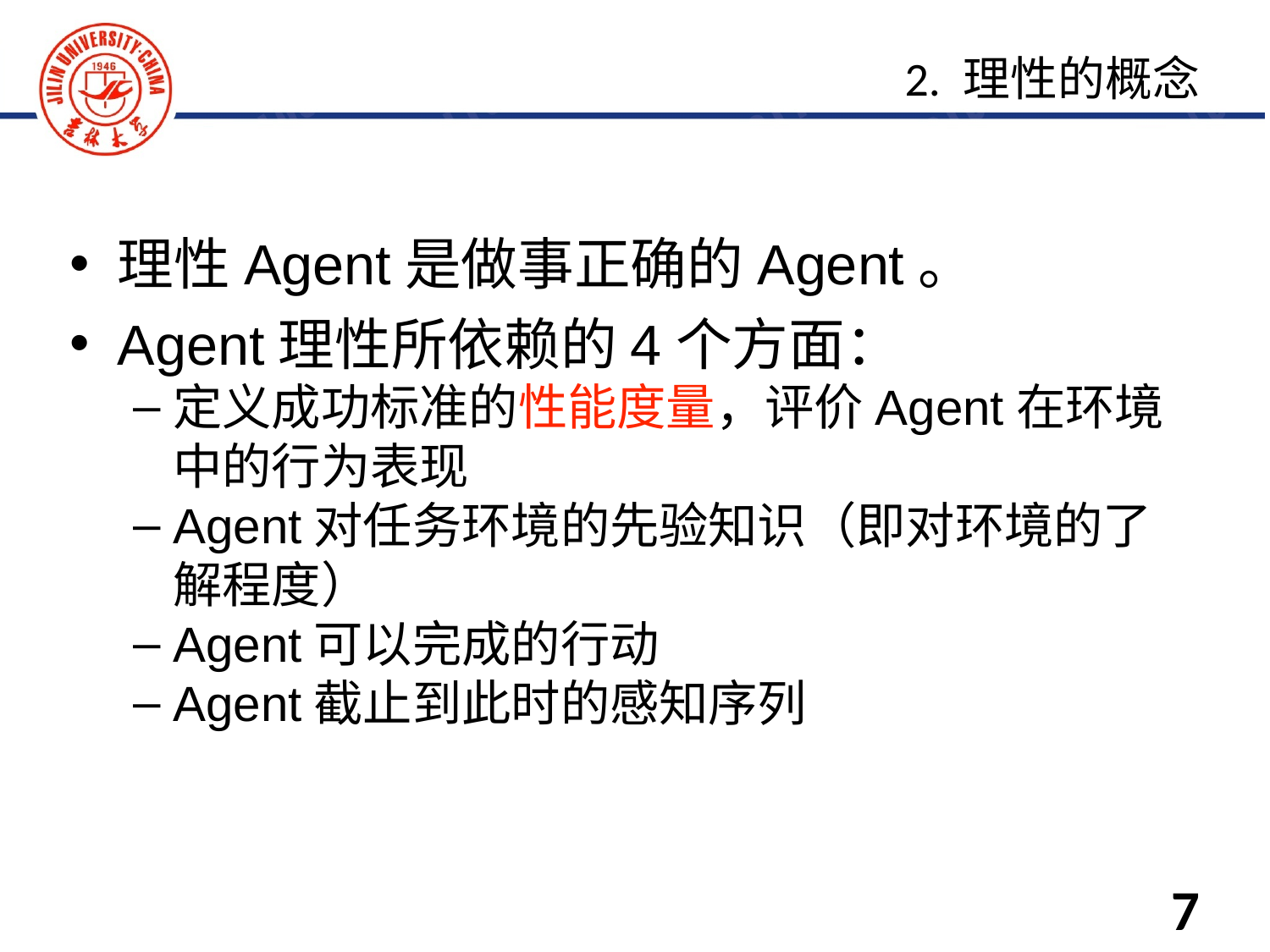

理性Agent是做事正确的Agent。
Agent理性所依赖的4个方面：
定义成功标准的性能度量，评价Agent在环境中的行为表现
Agent对任务环境的先验知识（即对环境的了解程度）
Agent可以完成的行动
Agent截止到此时的感知序列
2. 理性的概念
7